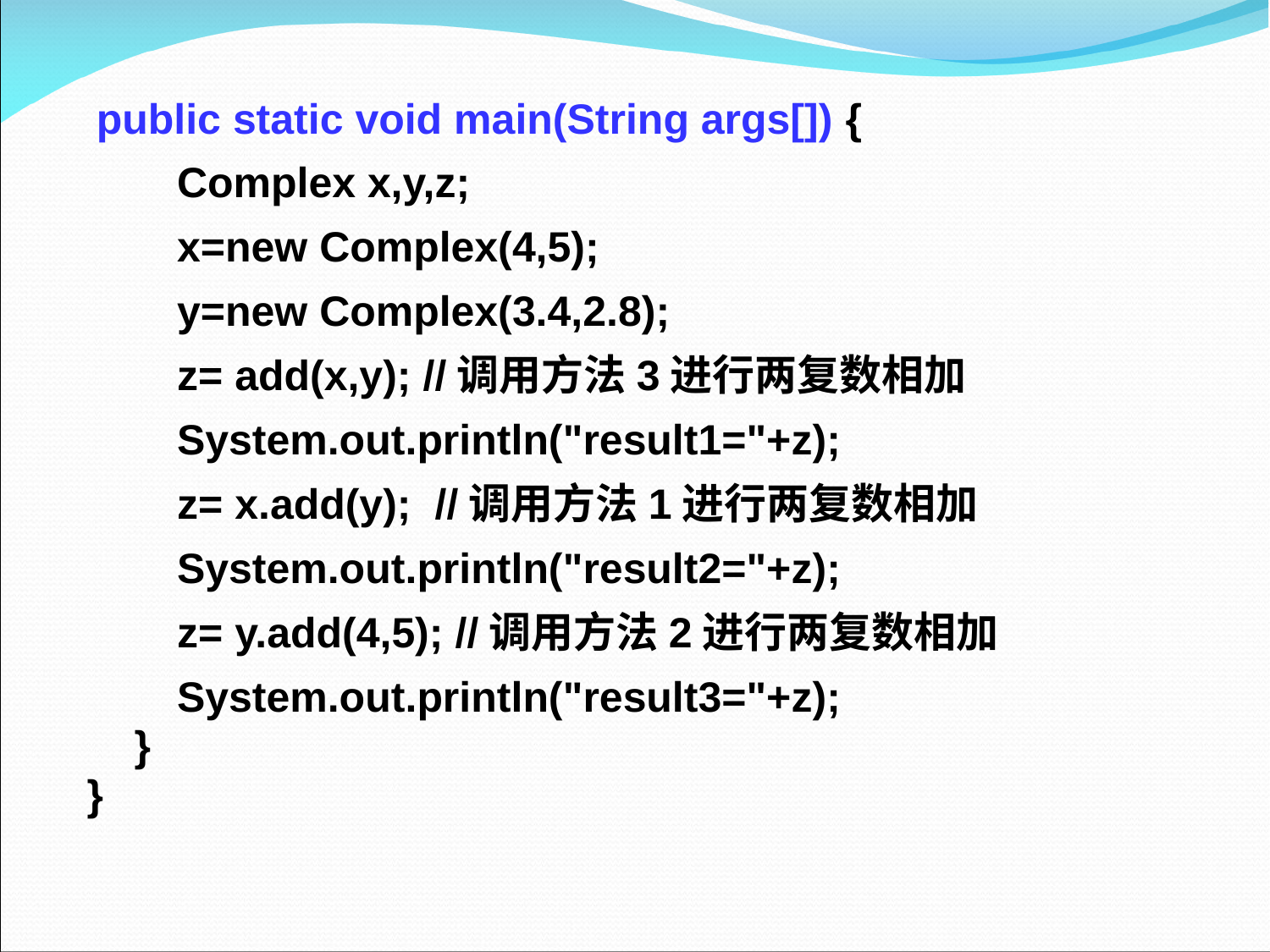

public static void main(String args[]) {
   Complex x,y,z;
   x=new Complex(4,5);
   y=new Complex(3.4,2.8);
   z= add(x,y); //调用方法3进行两复数相加
   System.out.println("result1="+z);
   z= x.add(y);  //调用方法1进行两复数相加
   System.out.println("result2="+z);
   z= y.add(4,5); //调用方法2进行两复数相加
   System.out.println("result3="+z);
    }
}